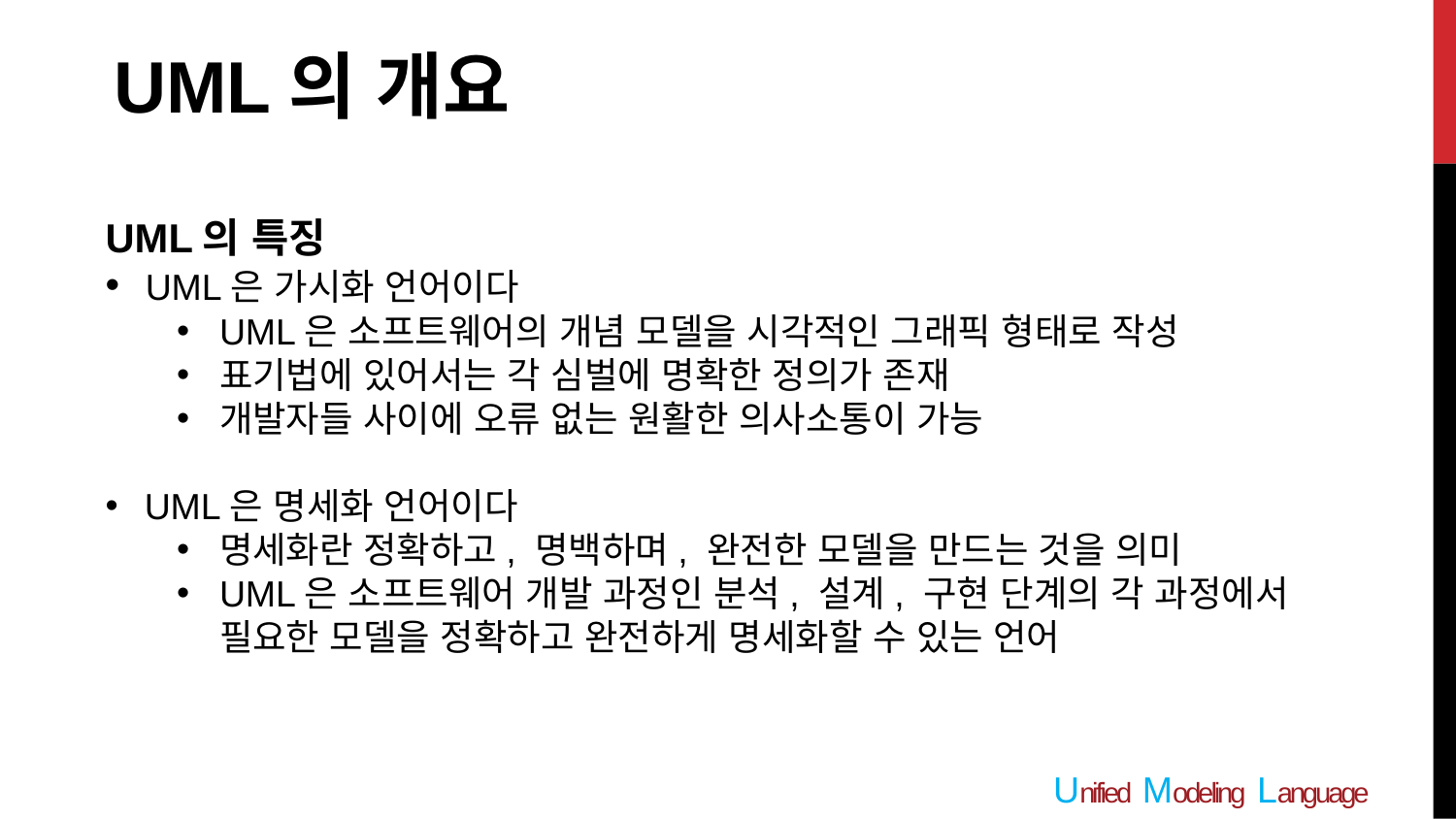

UML의 개요
UML의 특징
 UML은 가시화 언어이다
UML은 소프트웨어의 개념 모델을 시각적인 그래픽 형태로 작성
표기법에 있어서는 각 심벌에 명확한 정의가 존재
개발자들 사이에 오류 없는 원활한 의사소통이 가능

 UML은 명세화 언어이다
명세화란 정확하고, 명백하며, 완전한 모델을 만드는 것을 의미
UML은 소프트웨어 개발 과정인 분석, 설계, 구현 단계의 각 과정에서 필요한 모델을 정확하고 완전하게 명세화할 수 있는 언어